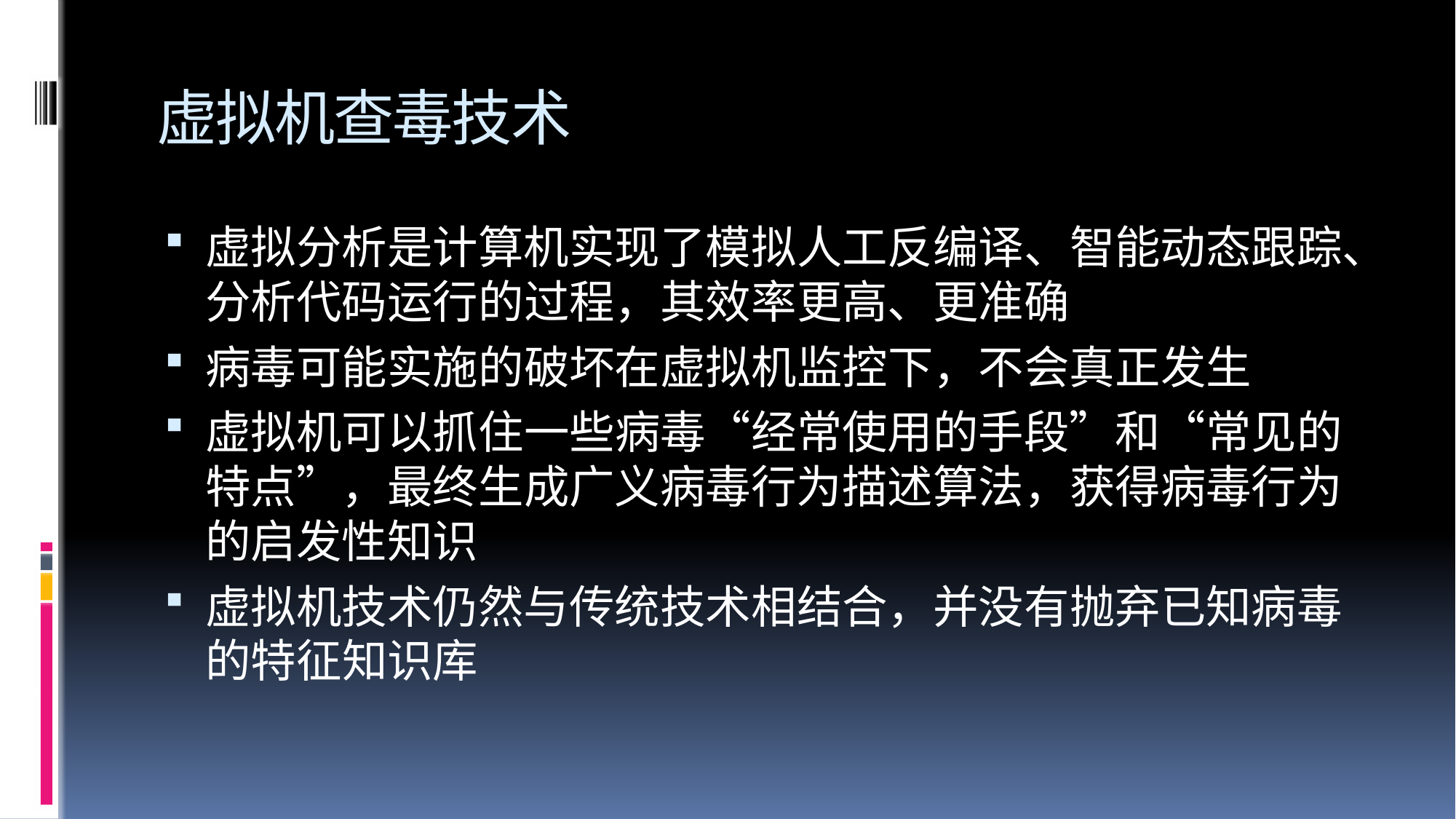

# 虚拟机查毒技术
虚拟分析是计算机实现了模拟人工反编译、智能动态跟踪、分析代码运行的过程，其效率更高、更准确
病毒可能实施的破坏在虚拟机监控下，不会真正发生
虚拟机可以抓住一些病毒“经常使用的手段”和“常见的特点”，最终生成广义病毒行为描述算法，获得病毒行为的启发性知识
虚拟机技术仍然与传统技术相结合，并没有抛弃已知病毒的特征知识库